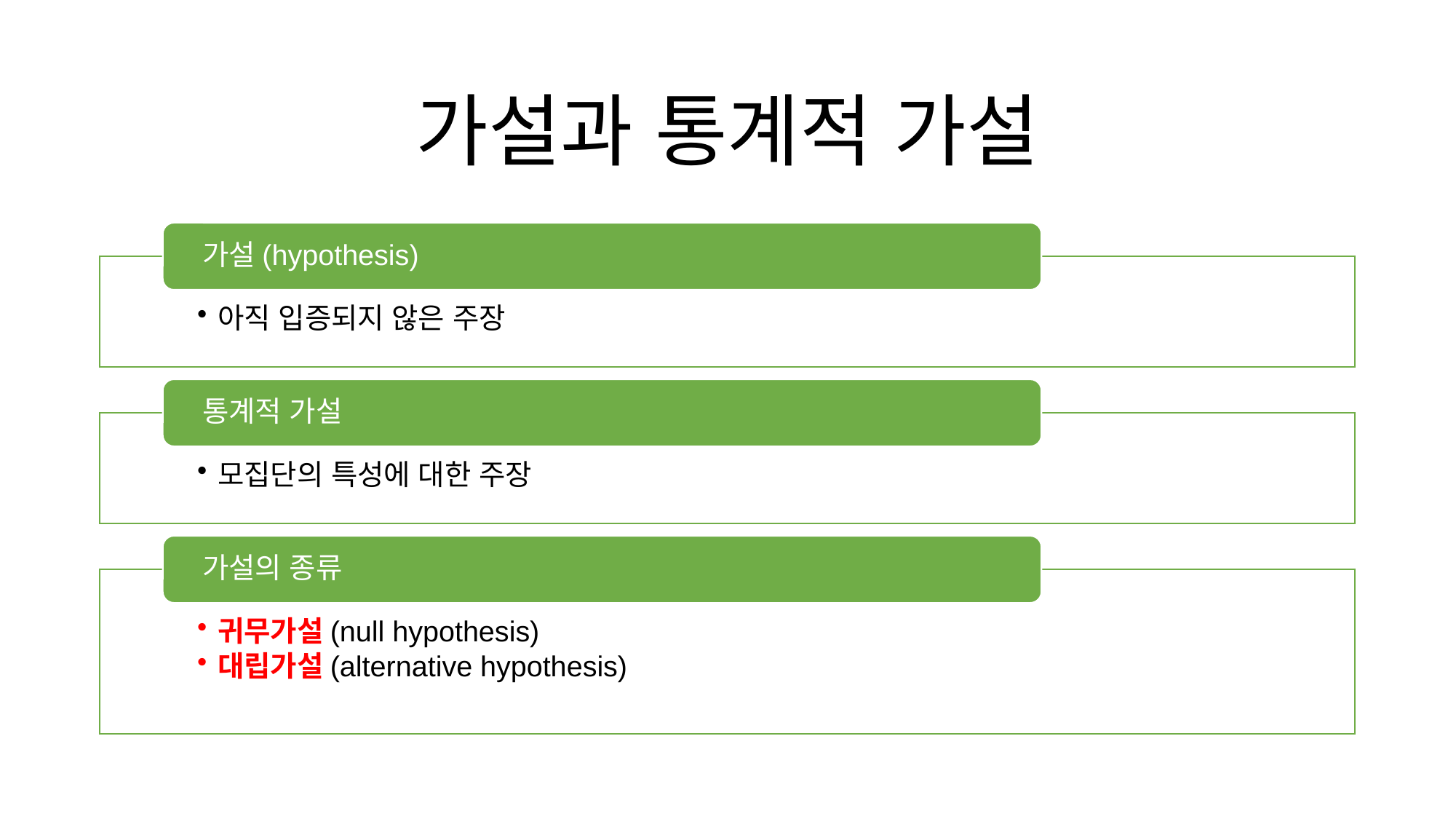

# 가설과 통계적 가설
아직 입증되지 않은 주장
가설(hypothesis)
모집단의 특성에 대한 주장
통계적 가설
귀무가설(null hypothesis)
대립가설(alternative hypothesis)
가설의 종류